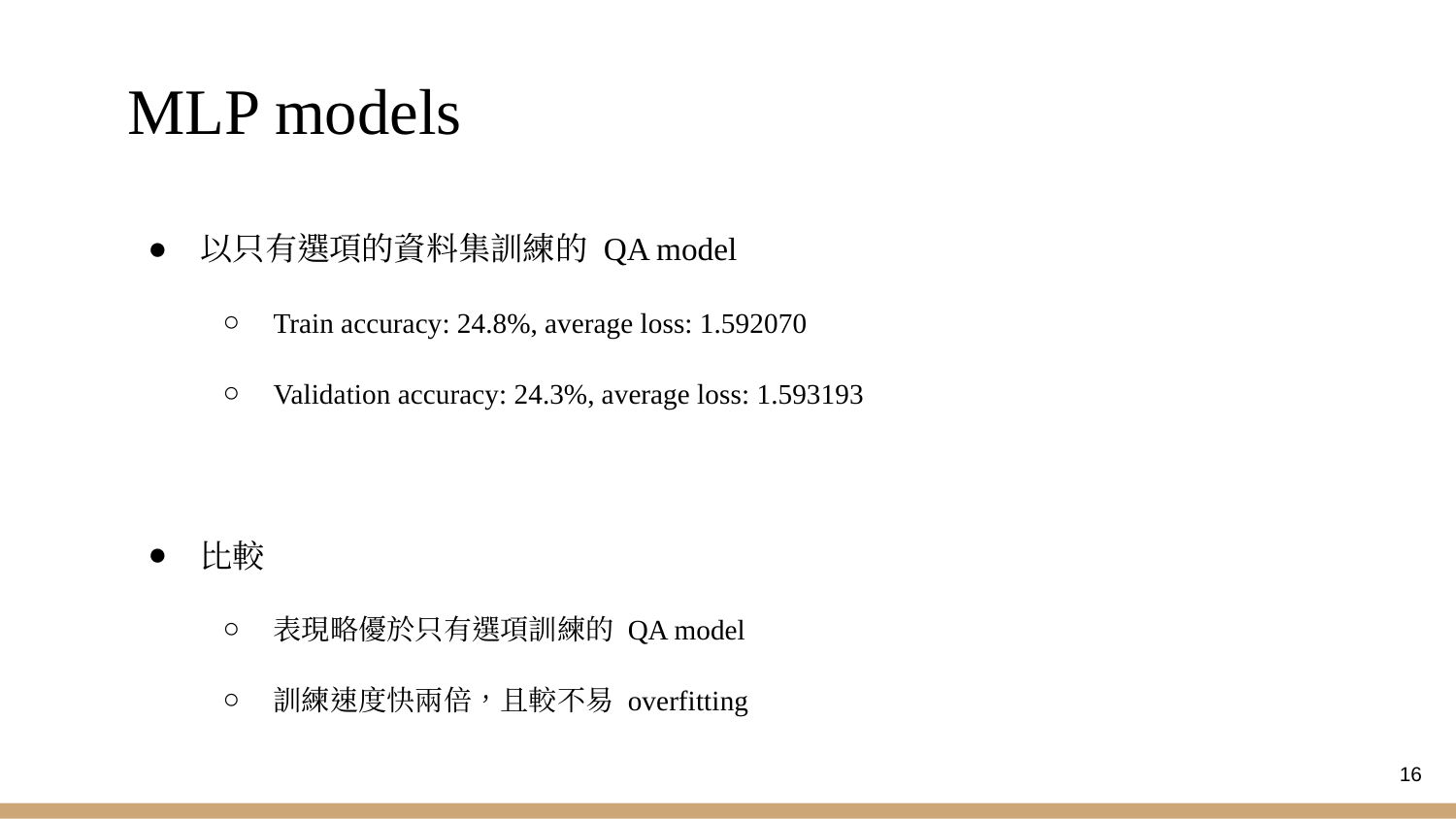

# MLP models
以只有選項的資料集訓練的 QA model
Train accuracy: 24.8%, average loss: 1.592070
Validation accuracy: 24.3%, average loss: 1.593193

比較
表現略優於只有選項訓練的 QA model
訓練速度快兩倍，且較不易 overfitting

16